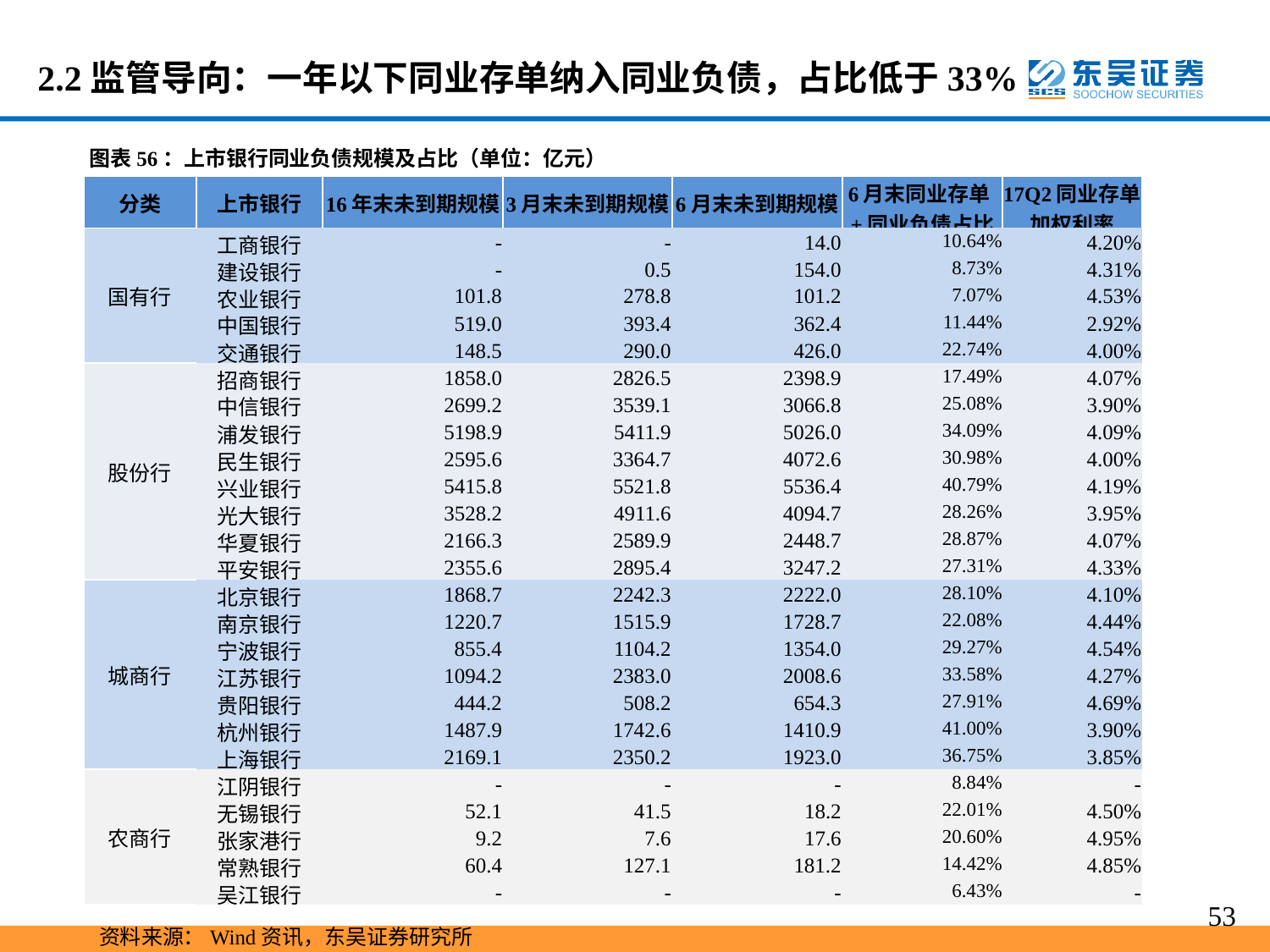

2.2监管导向：一年以下同业存单纳入同业负债，占比低于33%

图表56：上市银行同业负债规模及占比（单位：亿元）
| 分类 | 上市银行 | 16年末未到期规模 | 3月末未到期规模 | 6月末未到期规模 | 6月末同业存单+同业负债占比 | 17Q2同业存单加权利率 |
| --- | --- | --- | --- | --- | --- | --- |
| 国有行 | 工商银行 | - | - | 14.0 | 10.64% | 4.20% |
|  | 建设银行 | - | 0.5 | 154.0 | 8.73% | 4.31% |
|  | 农业银行 | 101.8 | 278.8 | 101.2 | 7.07% | 4.53% |
|  | 中国银行 | 519.0 | 393.4 | 362.4 | 11.44% | 2.92% |
|  | 交通银行 | 148.5 | 290.0 | 426.0 | 22.74% | 4.00% |
| 股份行 | 招商银行 | 1858.0 | 2826.5 | 2398.9 | 17.49% | 4.07% |
|  | 中信银行 | 2699.2 | 3539.1 | 3066.8 | 25.08% | 3.90% |
|  | 浦发银行 | 5198.9 | 5411.9 | 5026.0 | 34.09% | 4.09% |
|  | 民生银行 | 2595.6 | 3364.7 | 4072.6 | 30.98% | 4.00% |
|  | 兴业银行 | 5415.8 | 5521.8 | 5536.4 | 40.79% | 4.19% |
|  | 光大银行 | 3528.2 | 4911.6 | 4094.7 | 28.26% | 3.95% |
|  | 华夏银行 | 2166.3 | 2589.9 | 2448.7 | 28.87% | 4.07% |
|  | 平安银行 | 2355.6 | 2895.4 | 3247.2 | 27.31% | 4.33% |
| 城商行 | 北京银行 | 1868.7 | 2242.3 | 2222.0 | 28.10% | 4.10% |
|  | 南京银行 | 1220.7 | 1515.9 | 1728.7 | 22.08% | 4.44% |
|  | 宁波银行 | 855.4 | 1104.2 | 1354.0 | 29.27% | 4.54% |
|  | 江苏银行 | 1094.2 | 2383.0 | 2008.6 | 33.58% | 4.27% |
|  | 贵阳银行 | 444.2 | 508.2 | 654.3 | 27.91% | 4.69% |
|  | 杭州银行 | 1487.9 | 1742.6 | 1410.9 | 41.00% | 3.90% |
|  | 上海银行 | 2169.1 | 2350.2 | 1923.0 | 36.75% | 3.85% |
| 农商行 | 江阴银行 | - | - | - | 8.84% | - |
|  | 无锡银行 | 52.1 | 41.5 | 18.2 | 22.01% | 4.50% |
|  | 张家港行 | 9.2 | 7.6 | 17.6 | 20.60% | 4.95% |
|  | 常熟银行 | 60.4 | 127.1 | 181.2 | 14.42% | 4.85% |
|  | 吴江银行 | - | - | - | 6.43% | - |
53
资料来源：Wind资讯，东吴证券研究所